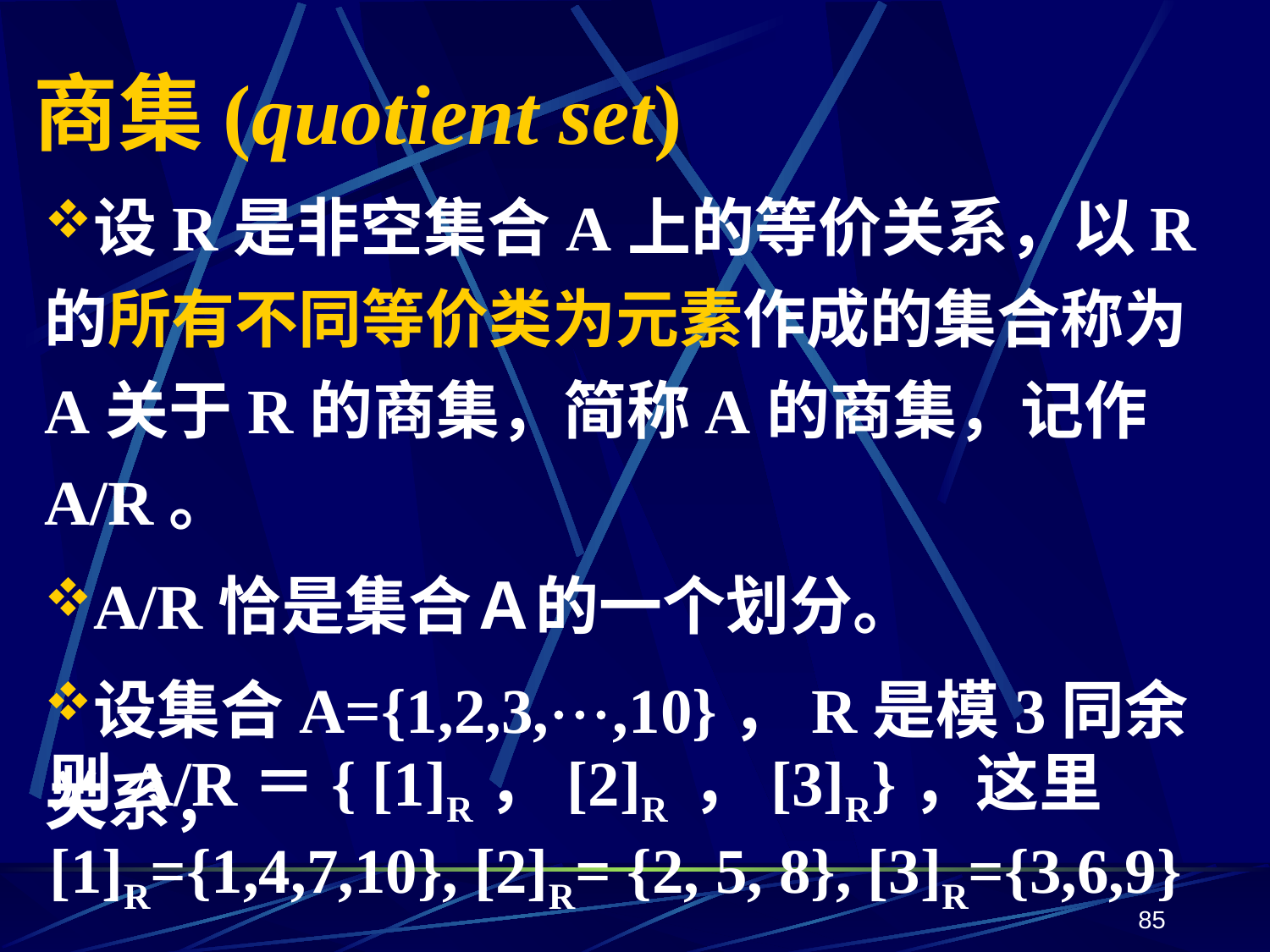

# 商集(quotient set)
设R是非空集合A上的等价关系，以R的所有不同等价类为元素作成的集合称为A关于R的商集，简称A的商集，记作A/R。
A/R恰是集合Ａ的一个划分。
设集合A={1,2,3,…,10}，R是模3同余关系，
则A/R＝{ [1]R，[2]R ，[3]R}，这里 [1]R={1,4,7,10}, [2]R= {2, 5, 8}, [3]R={3,6,9}
85